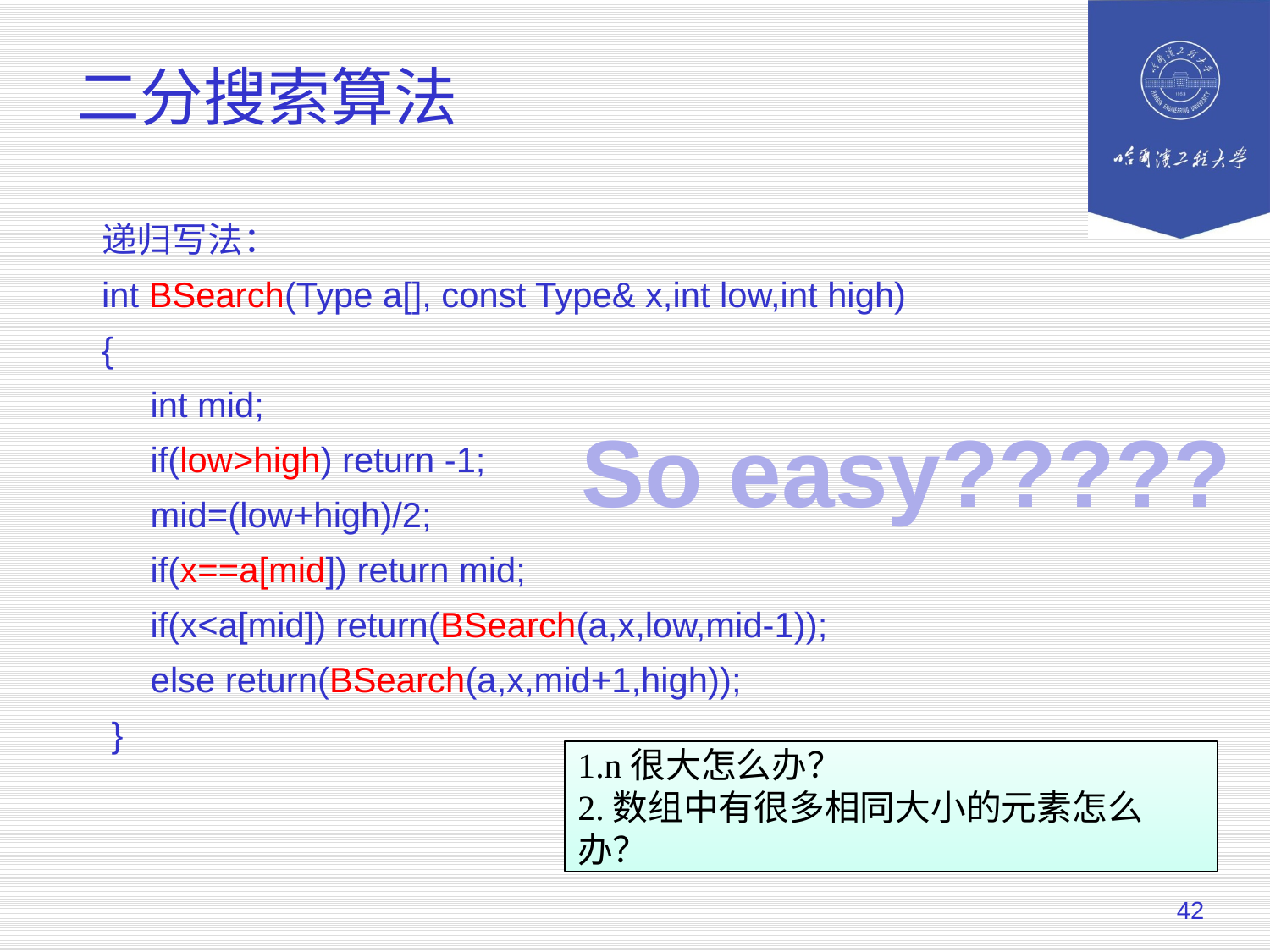

# 二分搜索算法
递归写法：
int BSearch(Type a[], const Type& x,int low,int high)
{
     int mid;
     if(low>high) return -1;
     mid=(low+high)/2;
     if(x==a[mid]) return mid;
     if(x<a[mid]) return(BSearch(a,x,low,mid-1));
     else return(BSearch(a,x,mid+1,high));
 }
So easy?????
1.n很大怎么办？
2.数组中有很多相同大小的元素怎么办？
42